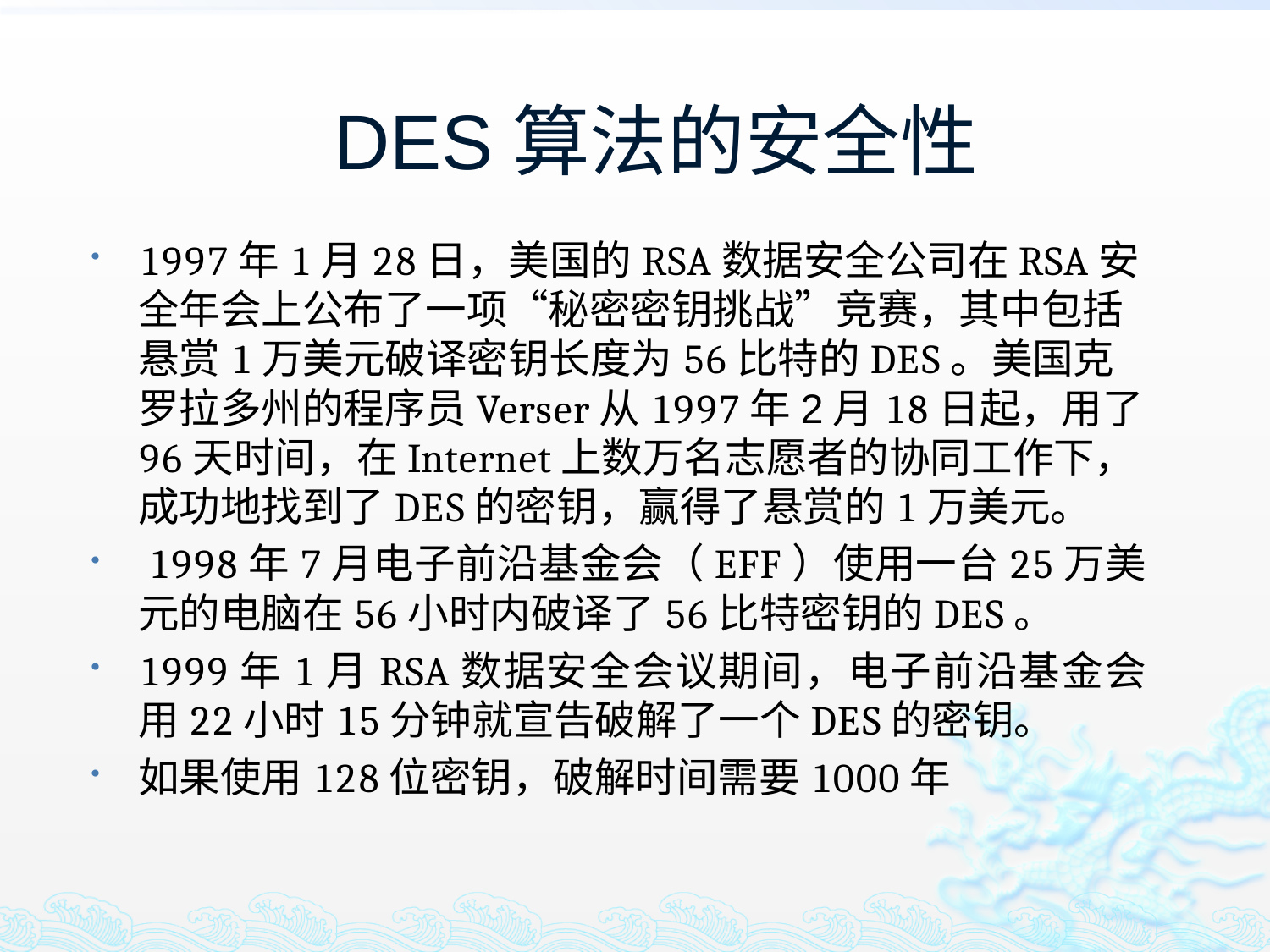

#
DES算法的安全性
1997年1月28日，美国的RSA数据安全公司在RSA安全年会上公布了一项“秘密密钥挑战”竞赛，其中包括悬赏1万美元破译密钥长度为56比特的DES。美国克罗拉多州的程序员Verser从1997年2月18日起，用了96天时间，在Internet上数万名志愿者的协同工作下，成功地找到了DES的密钥，赢得了悬赏的1万美元。
 1998年7月电子前沿基金会（EFF）使用一台25万美元的电脑在56小时内破译了56比特密钥的DES。
1999年1月RSA数据安全会议期间，电子前沿基金会用22小时15分钟就宣告破解了一个DES的密钥。
如果使用128位密钥，破解时间需要1000年